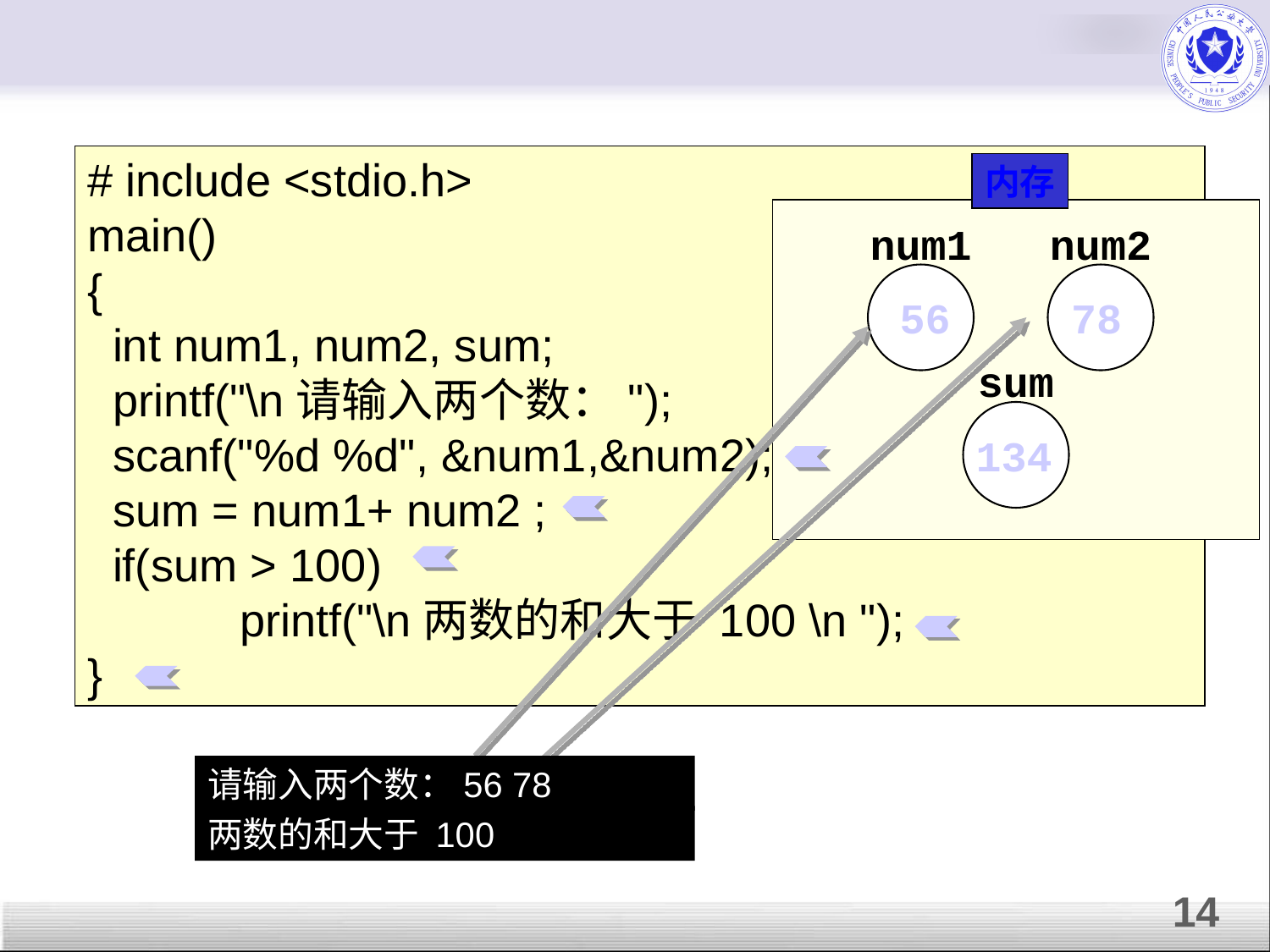

# include <stdio.h>
main()
{
  int num1, num2, sum;
  printf("\n请输入两个数：");
  scanf("%d %d", &num1,&num2);
  sum = num1+ num2 ;
  if(sum > 100)
  	  printf("\n两数的和大于 100 \n ");
}
内存

num1

num2

56
78

sum

134

请输入两个数：56 78
两数的和大于 100